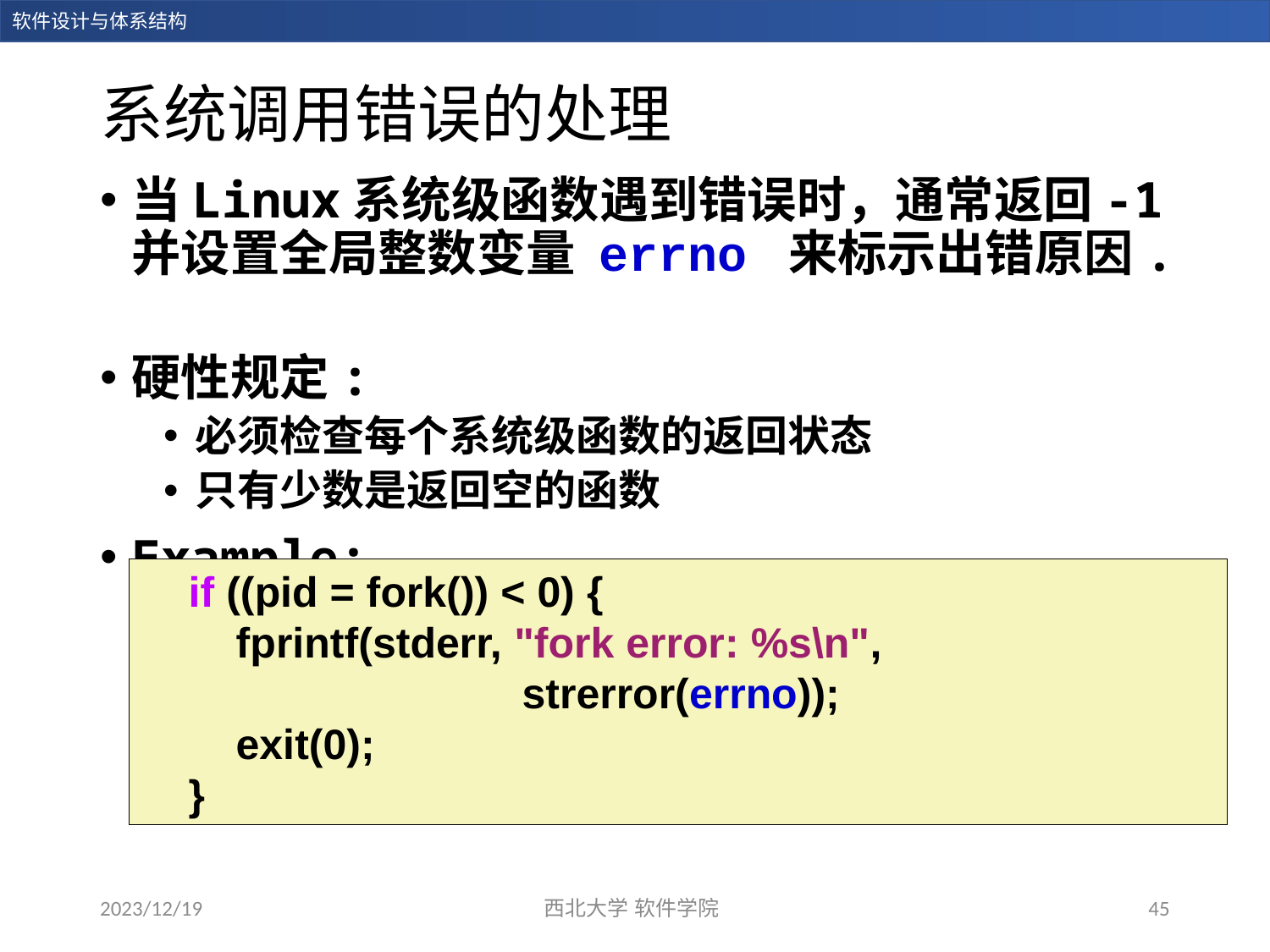

# 系统调用错误的处理
当Linux系统级函数遇到错误时，通常返回-1并设置全局整数变量 errno 来标示出错原因.
硬性规定:
必须检查每个系统级函数的返回状态
只有少数是返回空的函数
Example:

    if ((pid = fork()) < 0) {
        fprintf(stderr, "fork error: %s\n",           					strerror(errno));
        exit(0);
    }
2023/12/19
西北大学 软件学院
45